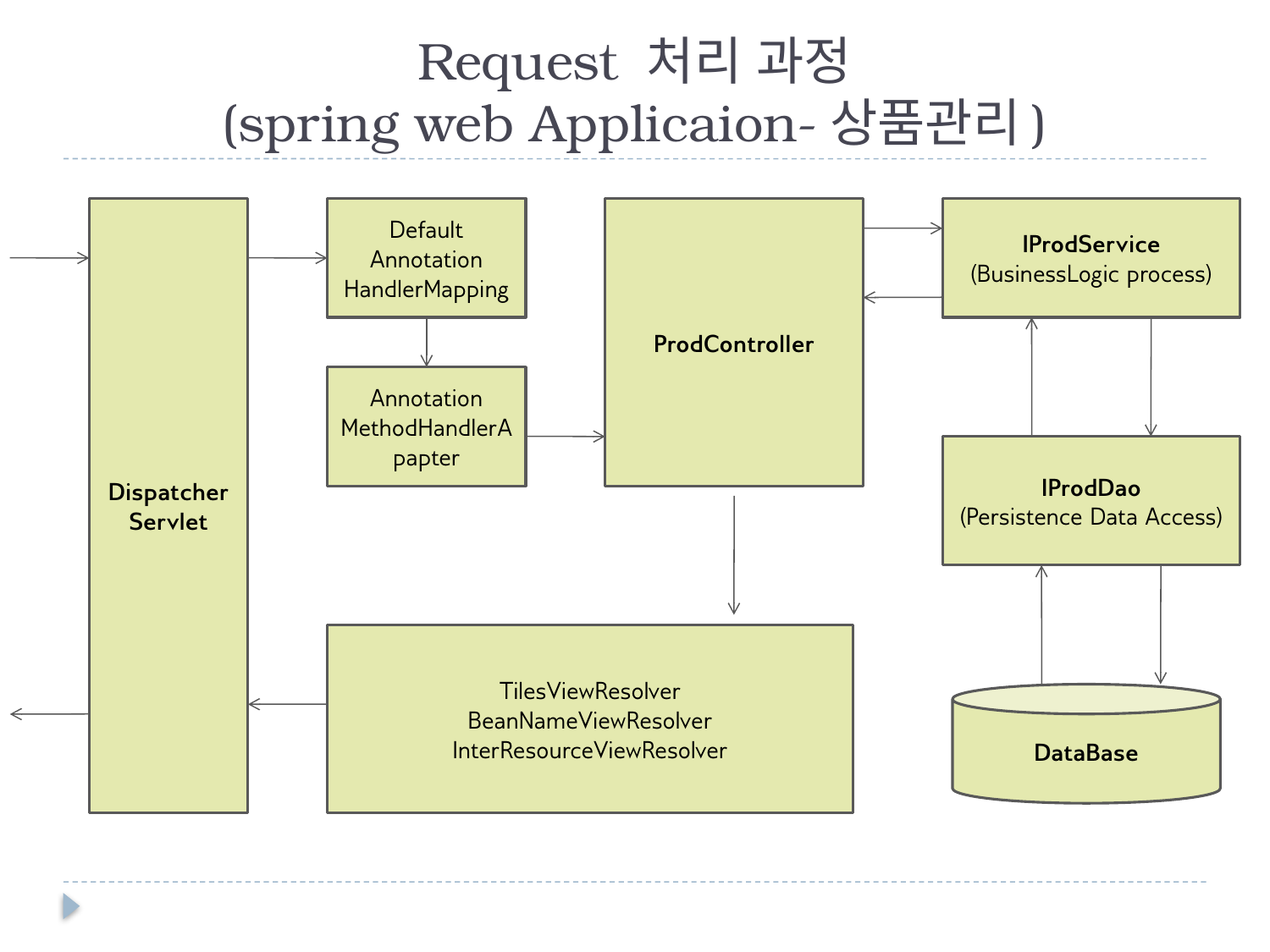

# Request 처리 과정 (spring web Applicaion-상품관리)
Dispatcher
Servlet
Default
Annotation
HandlerMapping
ProdController
IProdService
(BusinessLogic process)
Annotation
MethodHandlerApapter
IProdDao
(Persistence Data Access)
TilesViewResolver
BeanNameViewResolver
InterResourceViewResolver
DataBase